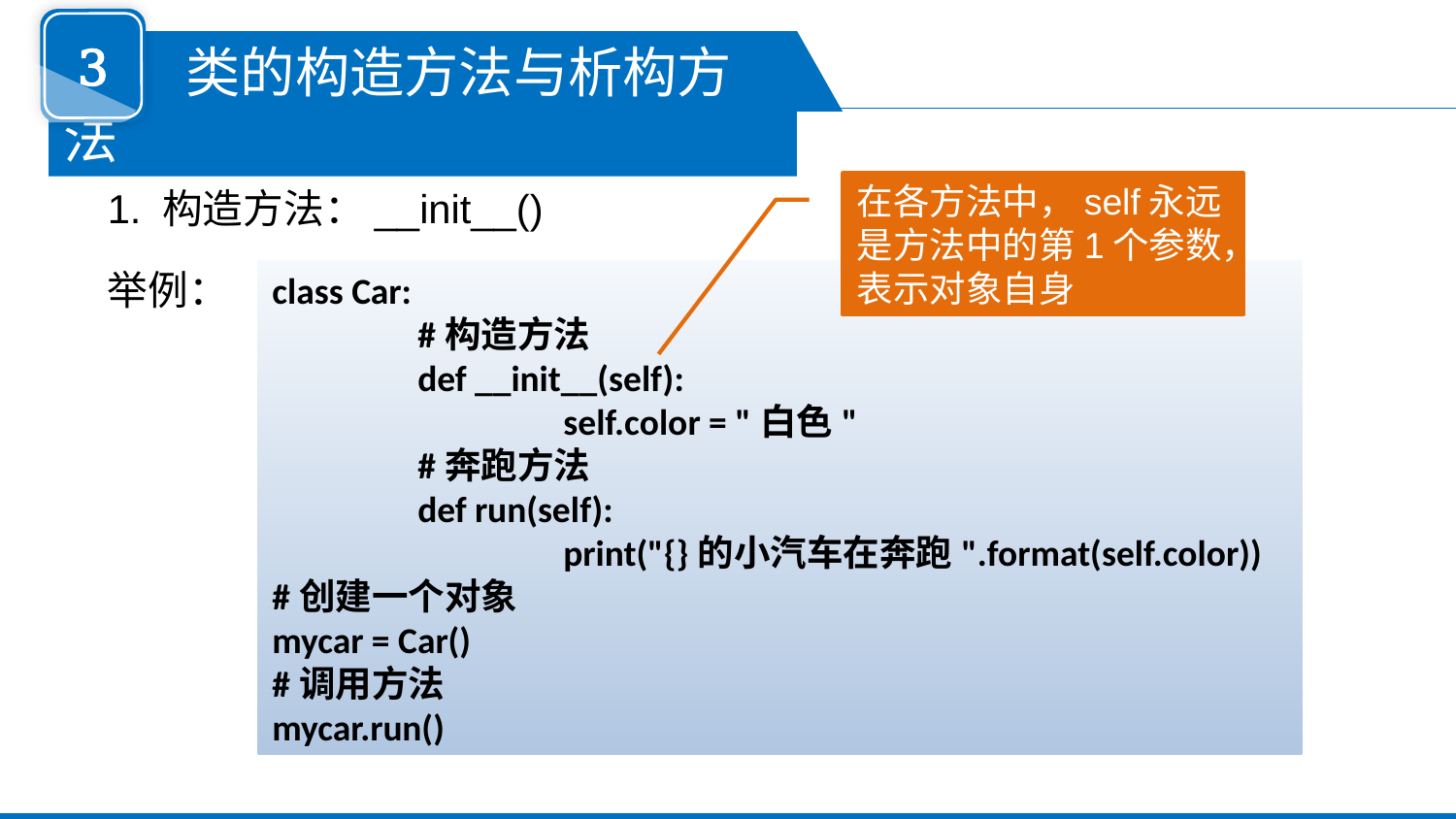

3

  类的构造方法与析构方法
1. 构造方法：__init__()
举例：
在各方法中，self永远是方法中的第1个参数，表示对象自身
class Car:
	#构造方法
	def __init__(self):
		self.color = "白色"
	#奔跑方法
	def run(self):
		print("{}的小汽车在奔跑".format(self.color))
#创建一个对象
mycar = Car()
#调用方法
mycar.run()